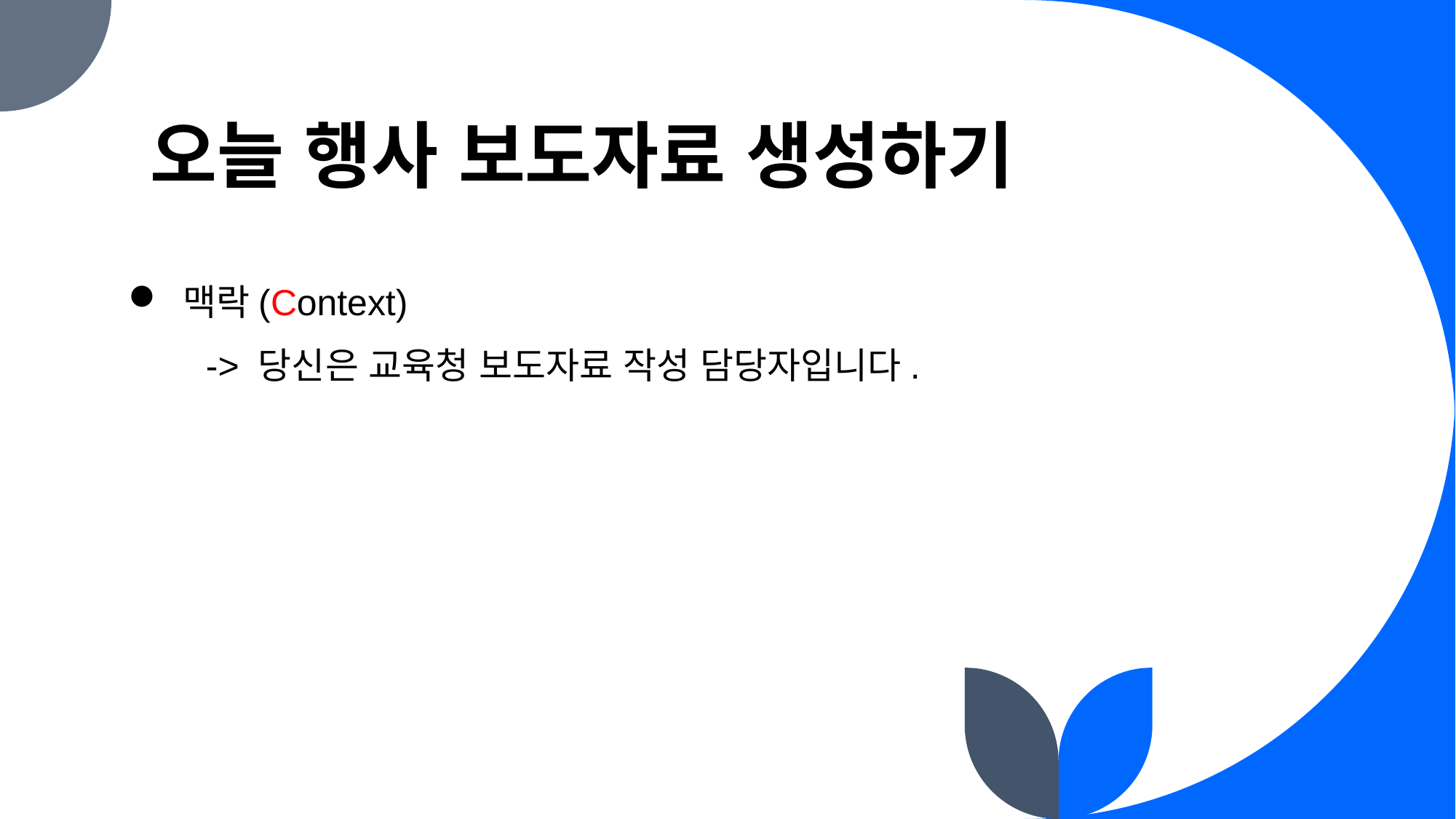

# 오늘 행사 보도자료 생성하기
맥락(Context)
-> 당신은 교육청 보도자료 작성 담당자입니다.